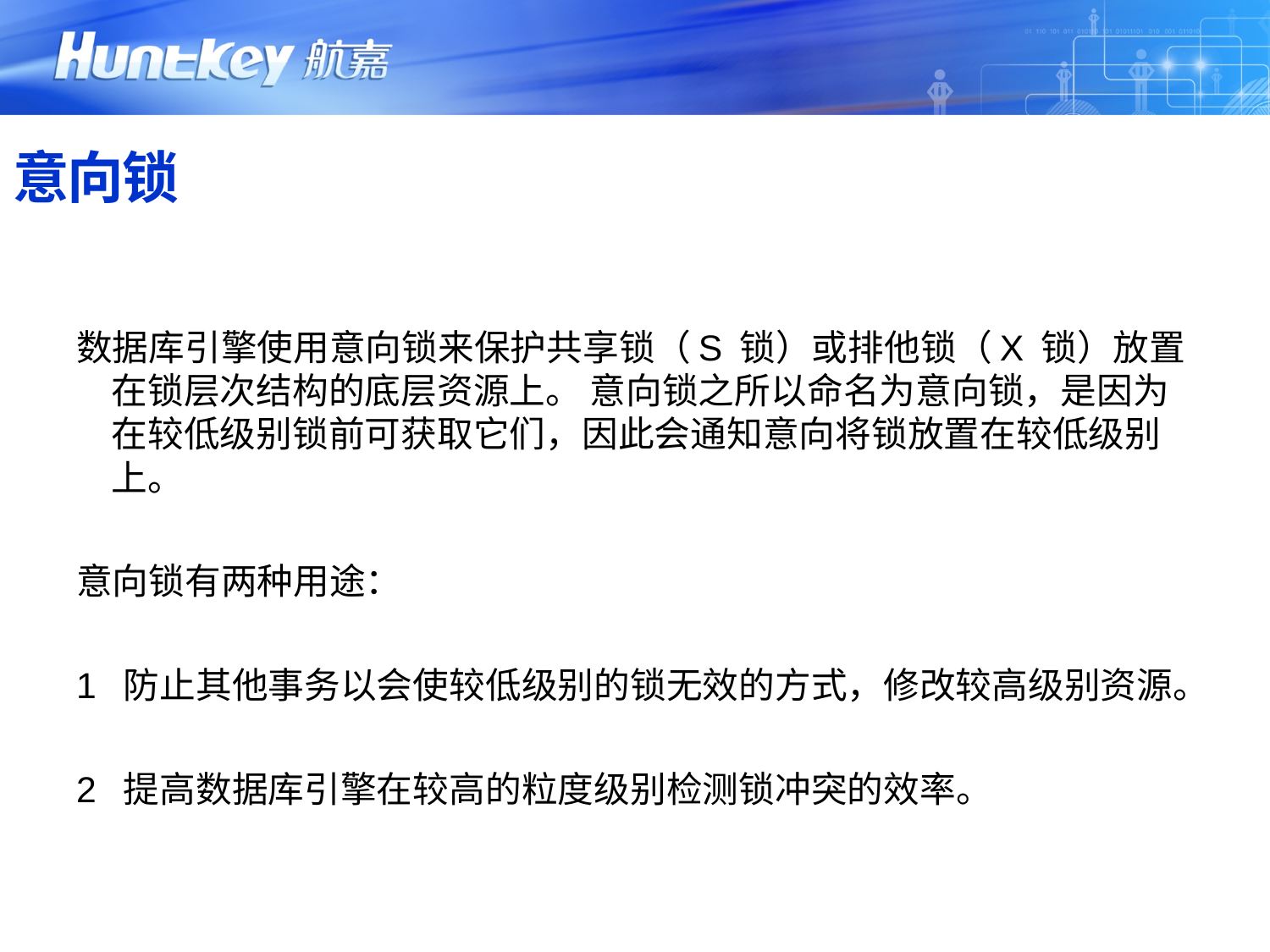

# 意向锁

数据库引擎使用意向锁来保护共享锁（S 锁）或排他锁（X 锁）放置在锁层次结构的底层资源上。 意向锁之所以命名为意向锁，是因为在较低级别锁前可获取它们，因此会通知意向将锁放置在较低级别上。

意向锁有两种用途：

1  防止其他事务以会使较低级别的锁无效的方式，修改较高级别资源。

2  提高数据库引擎在较高的粒度级别检测锁冲突的效率。